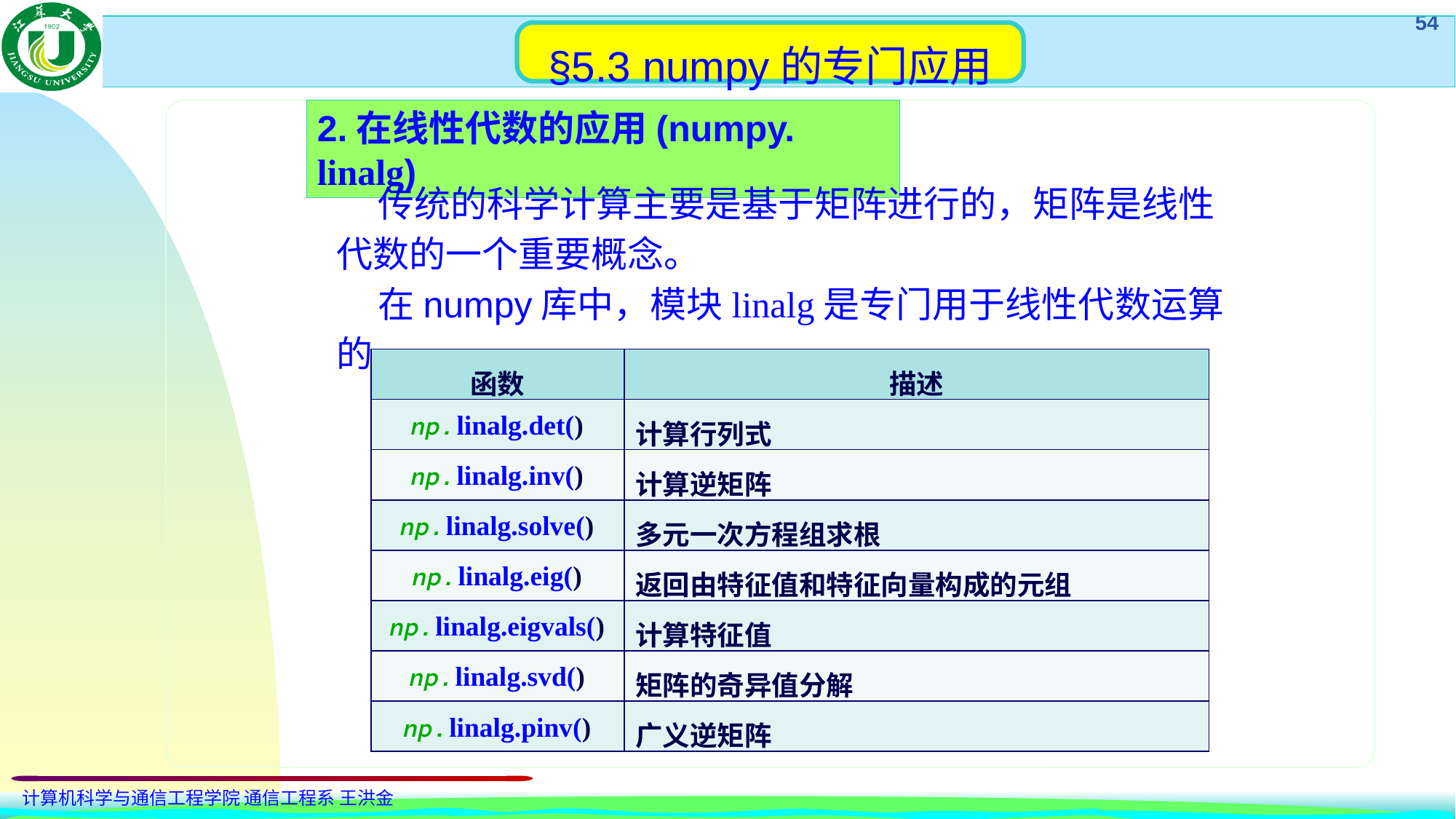

§5.3 numpy的专门应用
2.在线性代数的应用(numpy. linalg)
    传统的科学计算主要是基于矩阵进行的，矩阵是线性代数的一个重要概念。
    在numpy库中，模块linalg是专门用于线性代数运算的。
| 函数 | 描述 |
| --- | --- |
| np.linalg.det() | 计算行列式 |
| np.linalg.inv() | 计算逆矩阵 |
| np.linalg.solve() | 多元一次方程组求根 |
| np.linalg.eig() | 返回由特征值和特征向量构成的元组 |
| np.linalg.eigvals() | 计算特征值 |
| np.linalg.svd() | 矩阵的奇异值分解 |
| np.linalg.pinv() | 广义逆矩阵 |